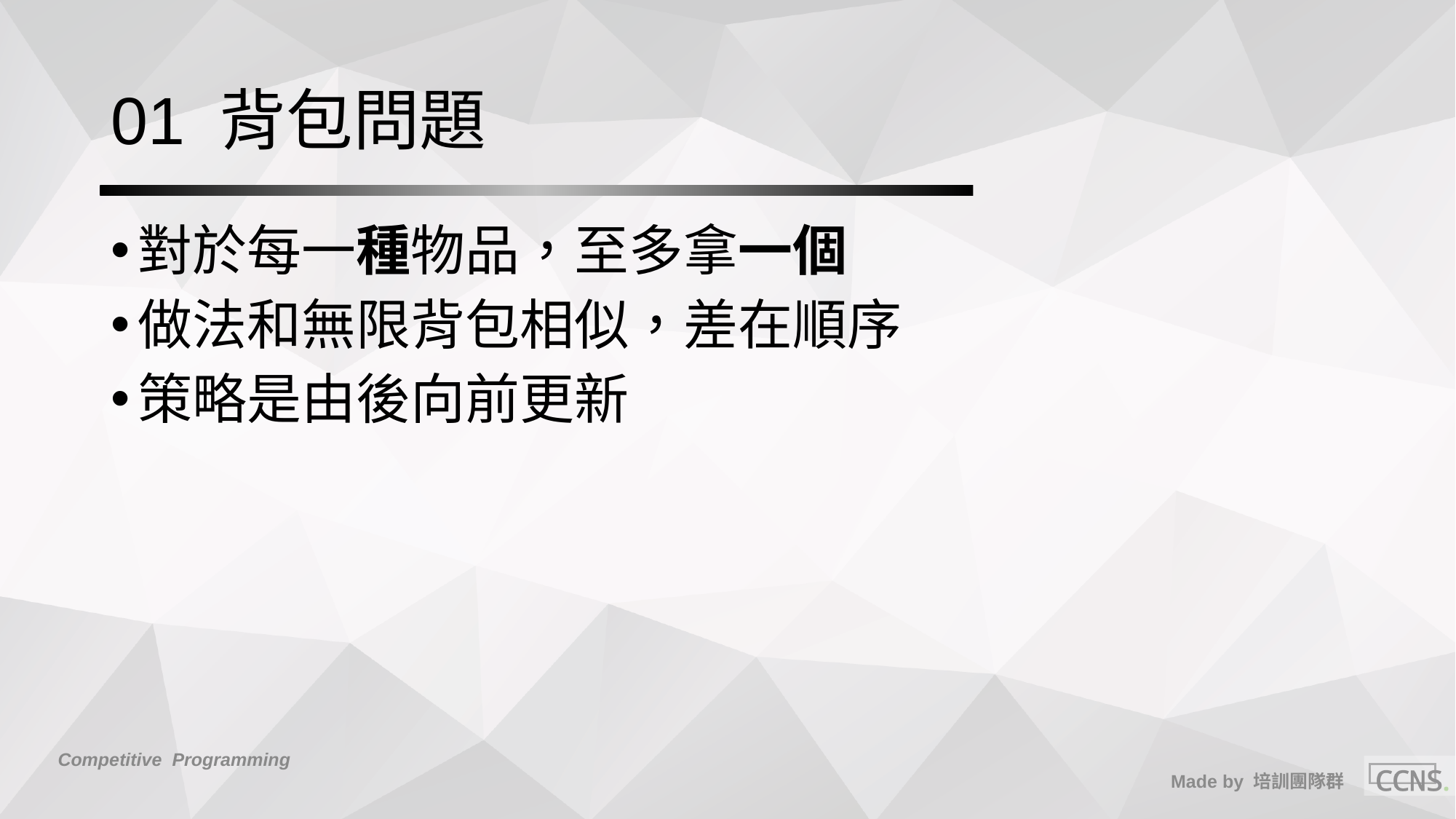

# 01 背包問題
對於每一種物品，至多拿一個
做法和無限背包相似，差在順序
策略是由後向前更新